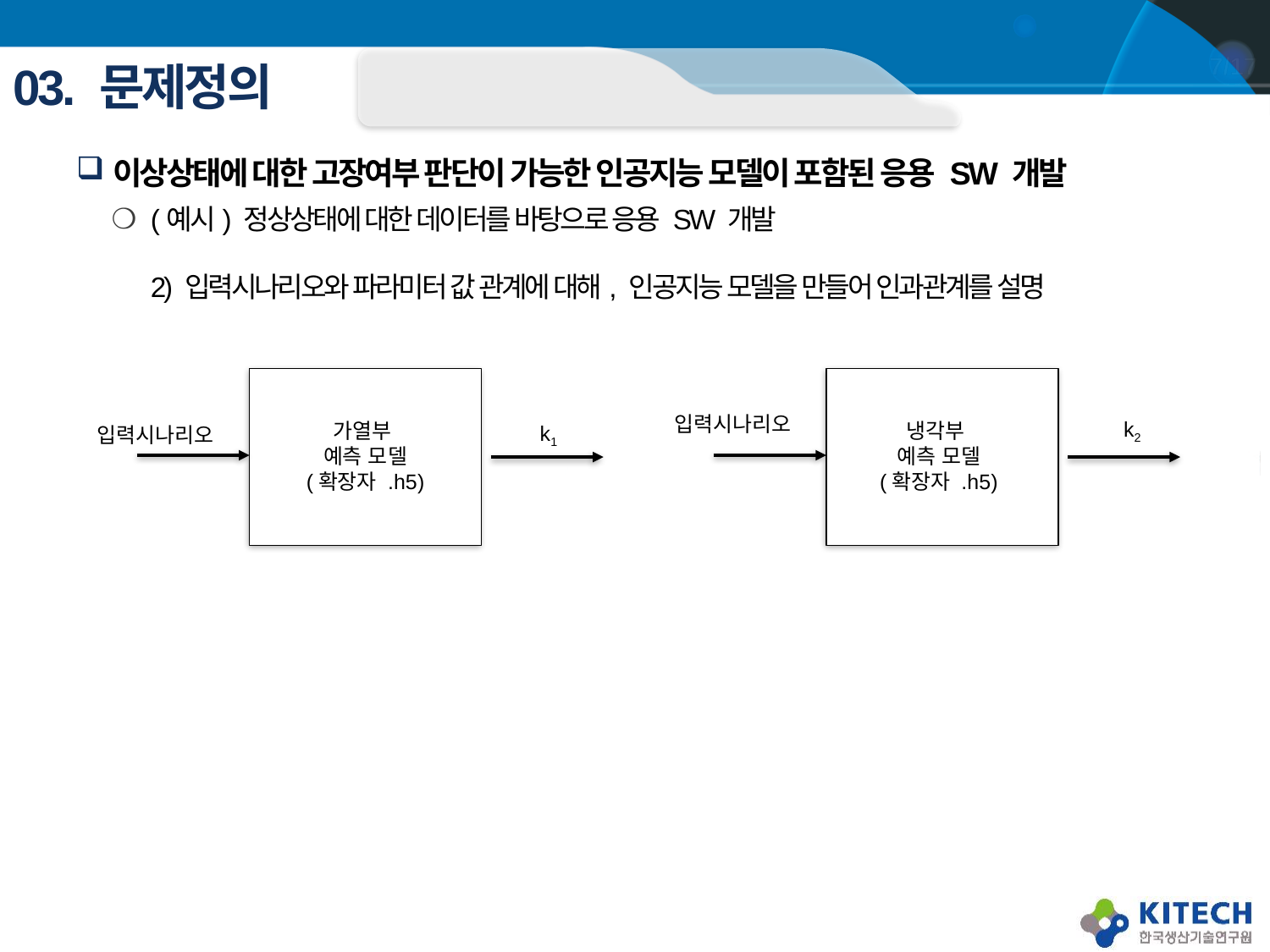

# 03. 문제정의
이상상태에 대한 고장여부 판단이 가능한 인공지능 모델이 포함된 응용 SW 개발
(예시) 정상상태에 대한 데이터를 바탕으로 응용 SW 개발
2) 입력시나리오와 파라미터 값 관계에 대해, 인공지능 모델을 만들어 인과관계를 설명

입력시나리오
k2
가열부
예측 모델
(확장자 .h5)
냉각부
예측 모델
(확장자 .h5)
k1
입력시나리오